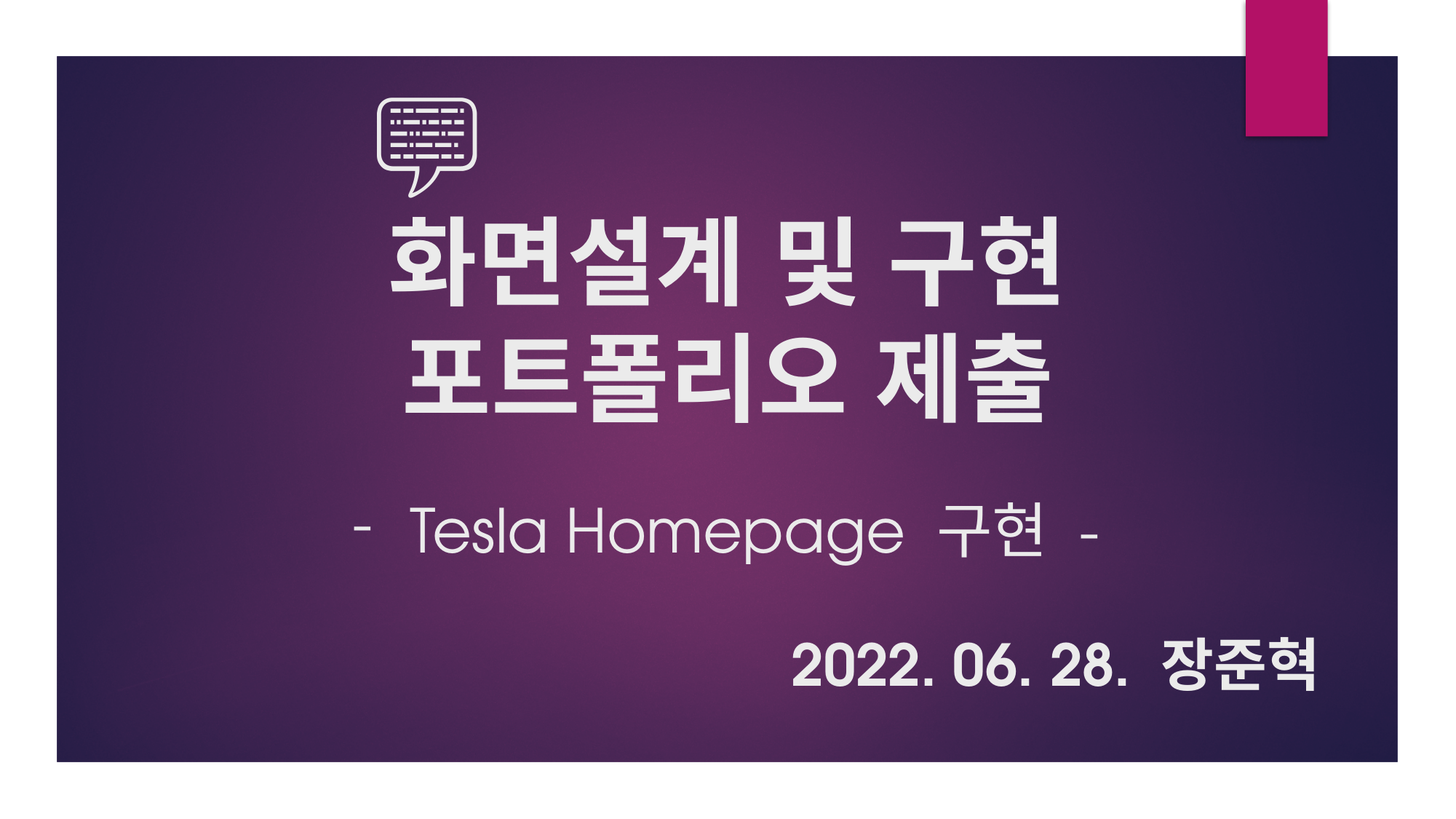

# 💬
화면설계 및 구현
포트폴리오 제출

Tesla Homepage 구현 -
2022. 06. 28. 장준혁